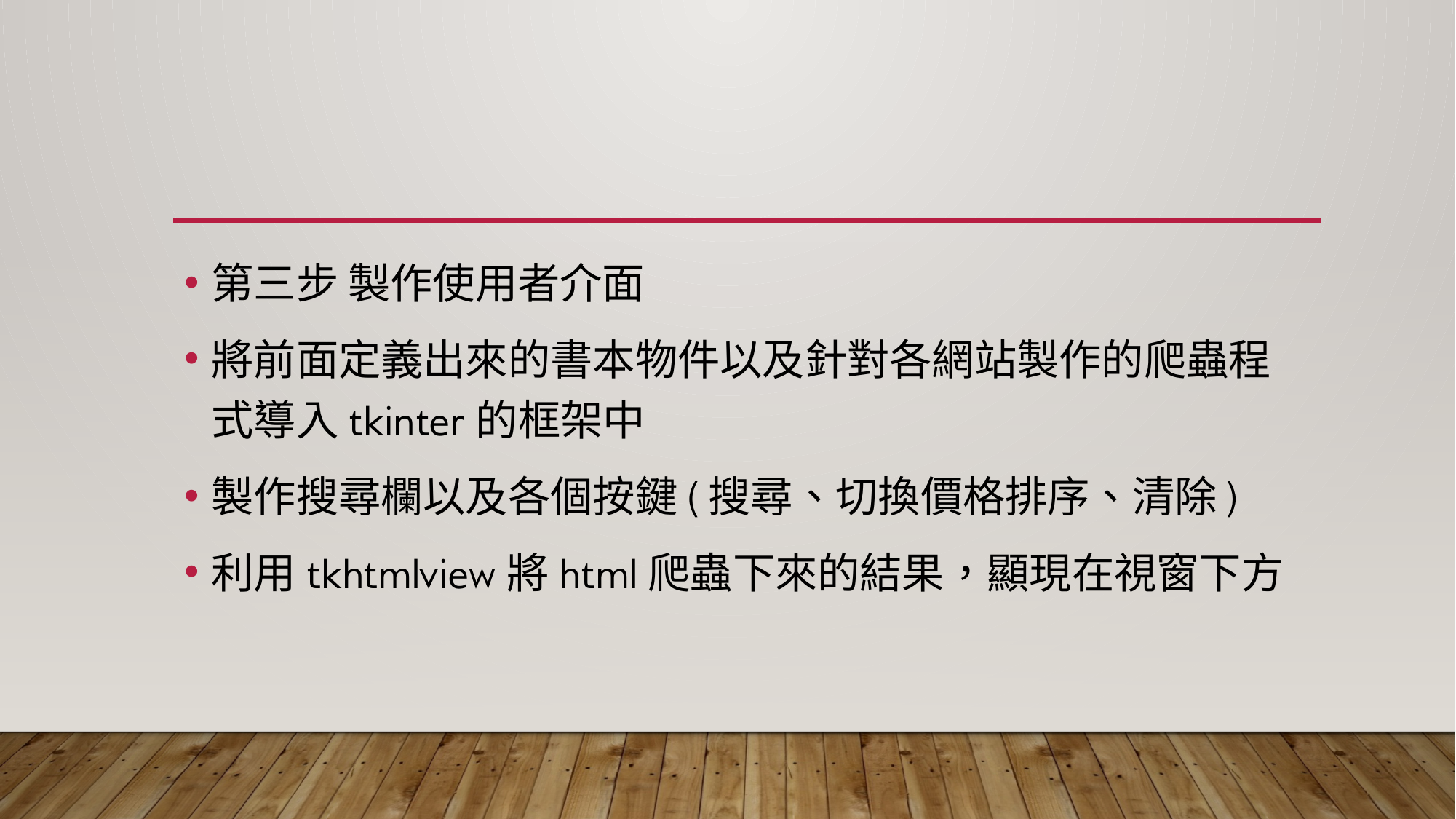

#
第三步 製作使用者介面
將前面定義出來的書本物件以及針對各網站製作的爬蟲程式導入tkinter的框架中
製作搜尋欄以及各個按鍵(搜尋、切換價格排序、清除)
利用tkhtmlview將html爬蟲下來的結果，顯現在視窗下方